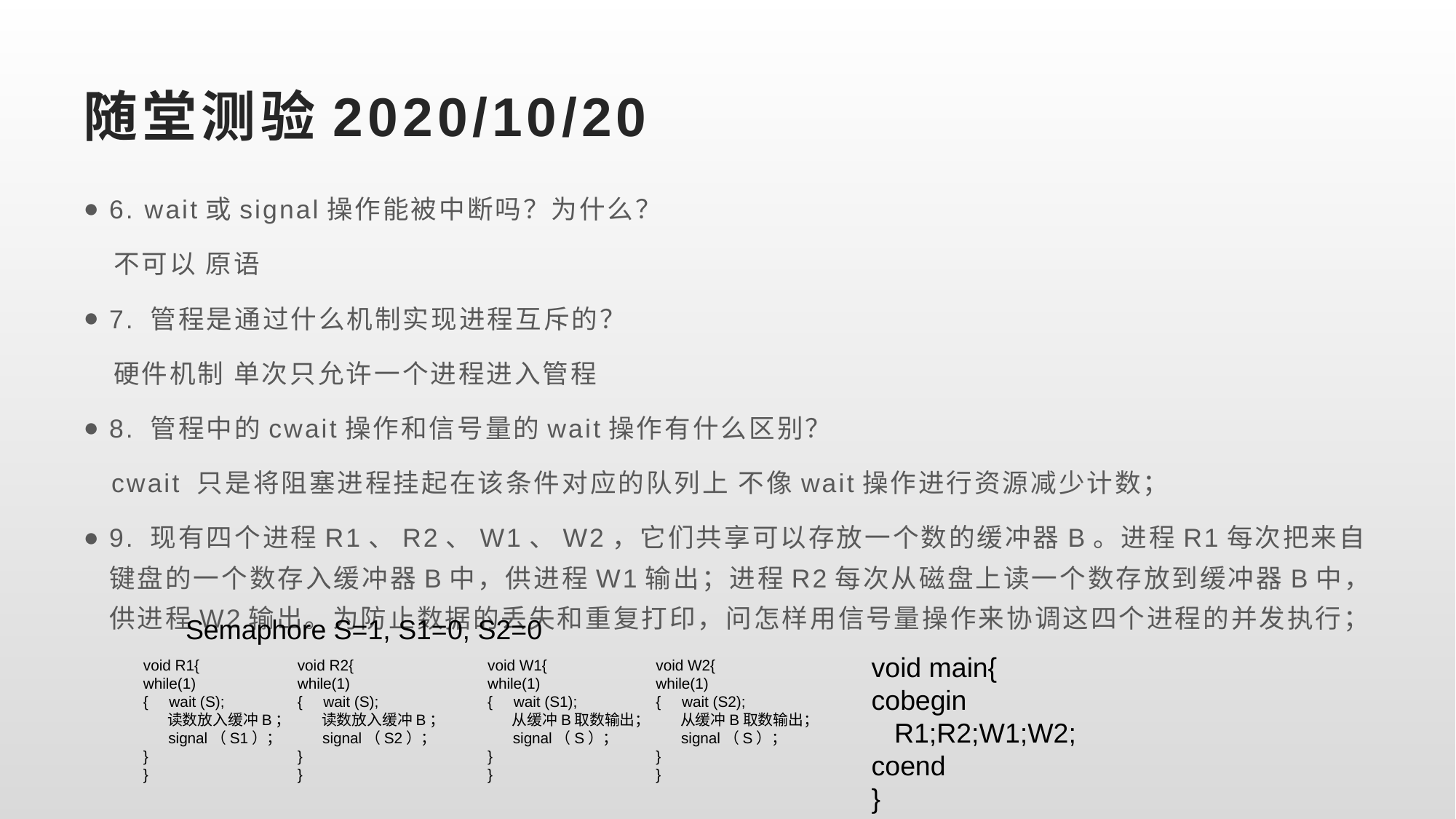

# 随堂测验2020/10/20
6. wait或signal操作能被中断吗？为什么？
   不可以 原语
7. 管程是通过什么机制实现进程互斥的？
   硬件机制 单次只允许一个进程进入管程
8. 管程中的cwait操作和信号量的wait操作有什么区别？
   cwait 只是将阻塞进程挂起在该条件对应的队列上 不像wait操作进行资源减少计数；
9. 现有四个进程R1、R2、W1、W2，它们共享可以存放一个数的缓冲器B。进程R1每次把来自键盘的一个数存入缓冲器B中，供进程W1输出；进程R2每次从磁盘上读一个数存放到缓冲器B中，供进程W2输出。为防止数据的丢失和重复打印，问怎样用信号量操作来协调这四个进程的并发执行；
Semaphore S=1, S1=0, S2=0
void main{
cobegin
   R1;R2;W1;W2;
coend
}
void R1{
while(1)
{     wait (S);
      读数放入缓冲B；
      signal（S1）；
}
}
void R2{
while(1)
{     wait (S);
      读数放入缓冲B；
      signal（S2）；
}
}
void W1{
while(1)
{     wait (S1);
      从缓冲B取数输出；
      signal（S）；
}
}
void W2{
while(1)
{     wait (S2);
      从缓冲B取数输出；
      signal（S）；
}
}